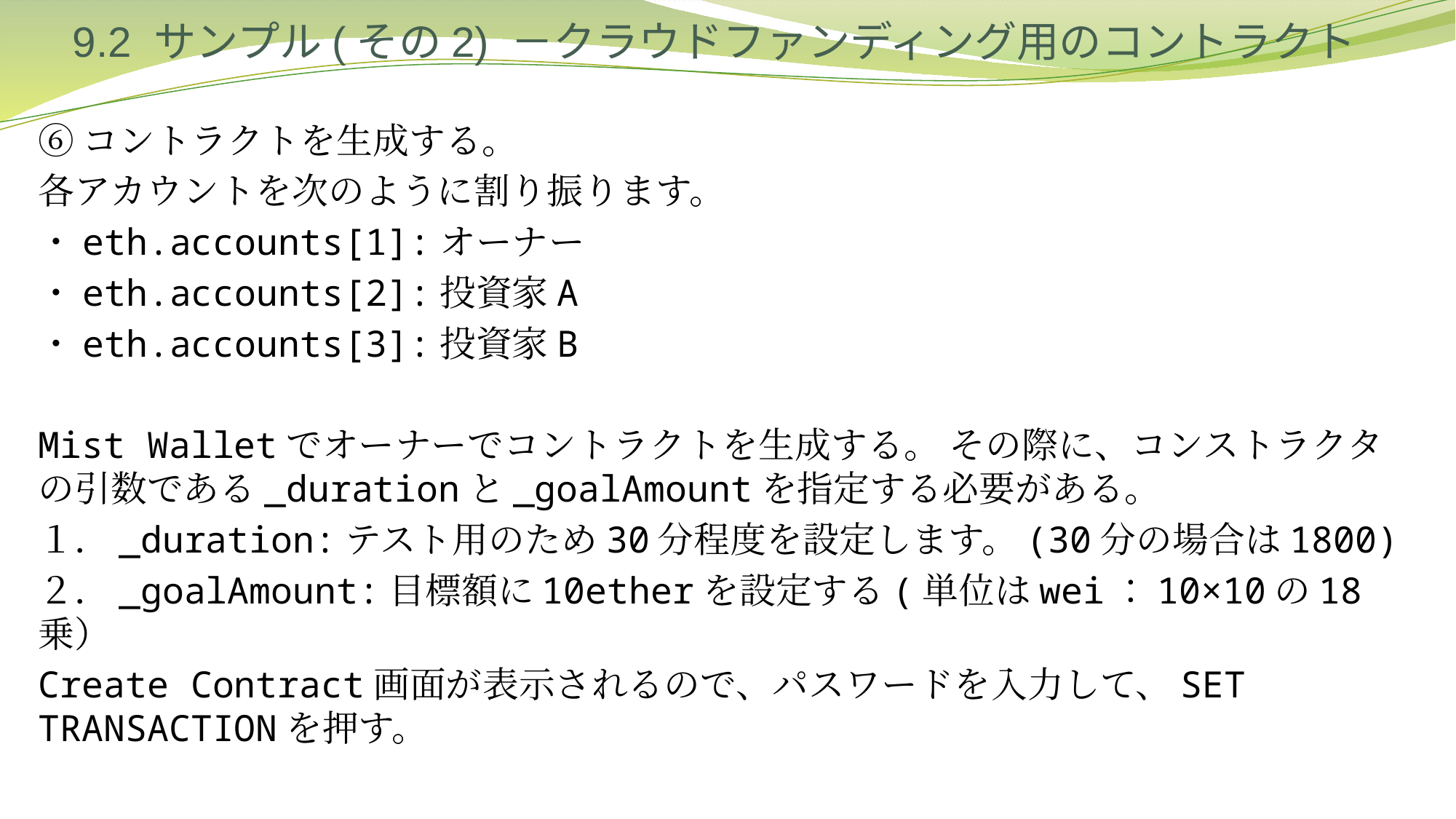

# 9.2 サンプル(その2) －クラウドファンディング用のコントラクト

⑥コントラクトを生成する。
各アカウントを次のように割り振ります。
・eth.accounts[1]:オーナー
・eth.accounts[2]:投資家A
・eth.accounts[3]:投資家B

Mist Walletでオーナーでコントラクトを生成する。 その際に、コンストラクタの引数である_durationと_goalAmountを指定する必要がある。
１．_duration:テスト用のため30分程度を設定します。(30分の場合は1800)
２．_goalAmount:目標額に10etherを設定する(単位はwei：10×10の18乗）
Create Contract画面が表示されるので、パスワードを入力して、SET TRANSACTIONを押す。